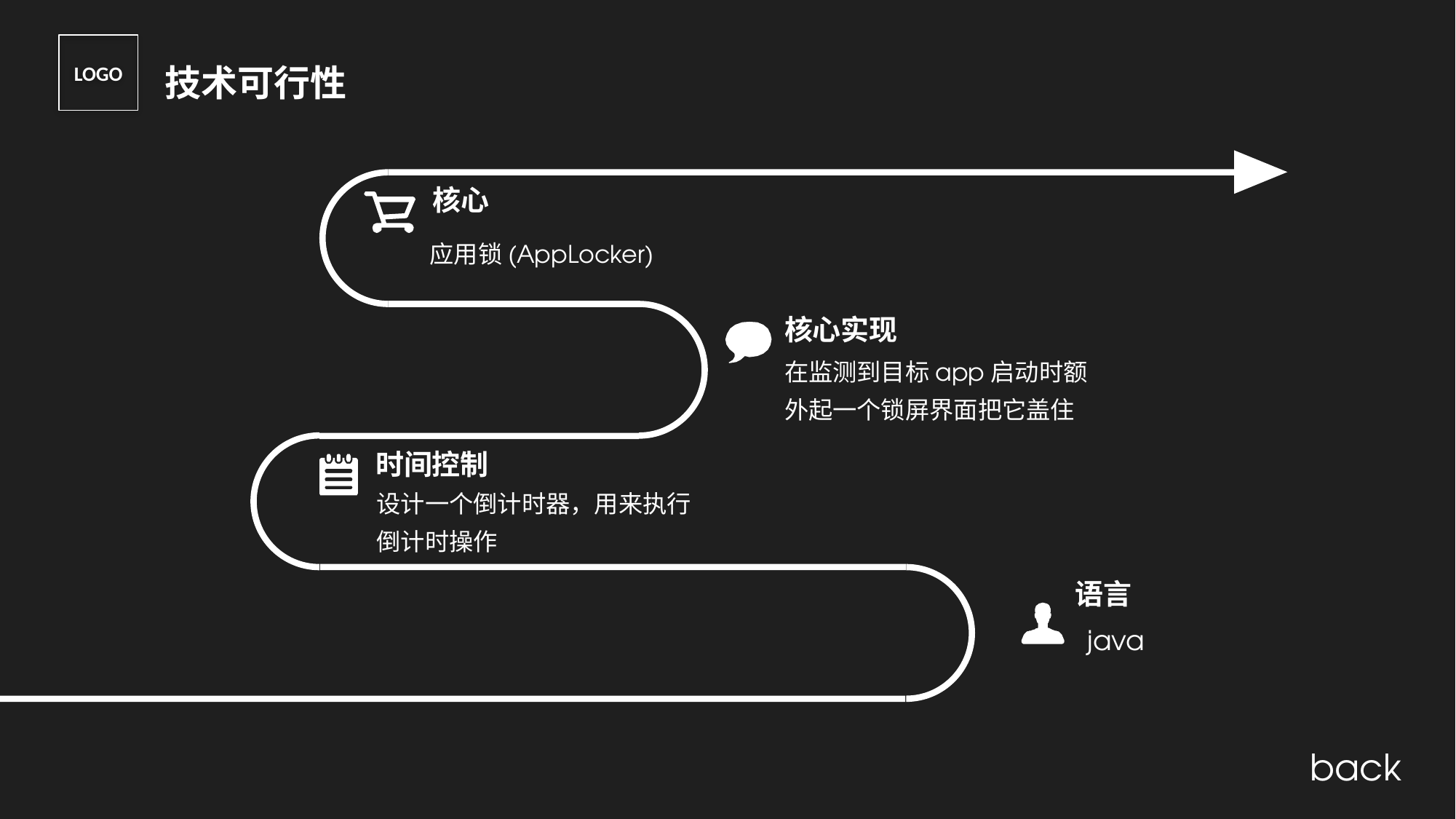

LOGO
技术可行性

核心

应用锁(AppLocker)

核心实现

在监测到目标app启动时额外起一个锁屏界面把它盖住

时间控制

设计一个倒计时器，用来执行倒计时操作

语言

java

back